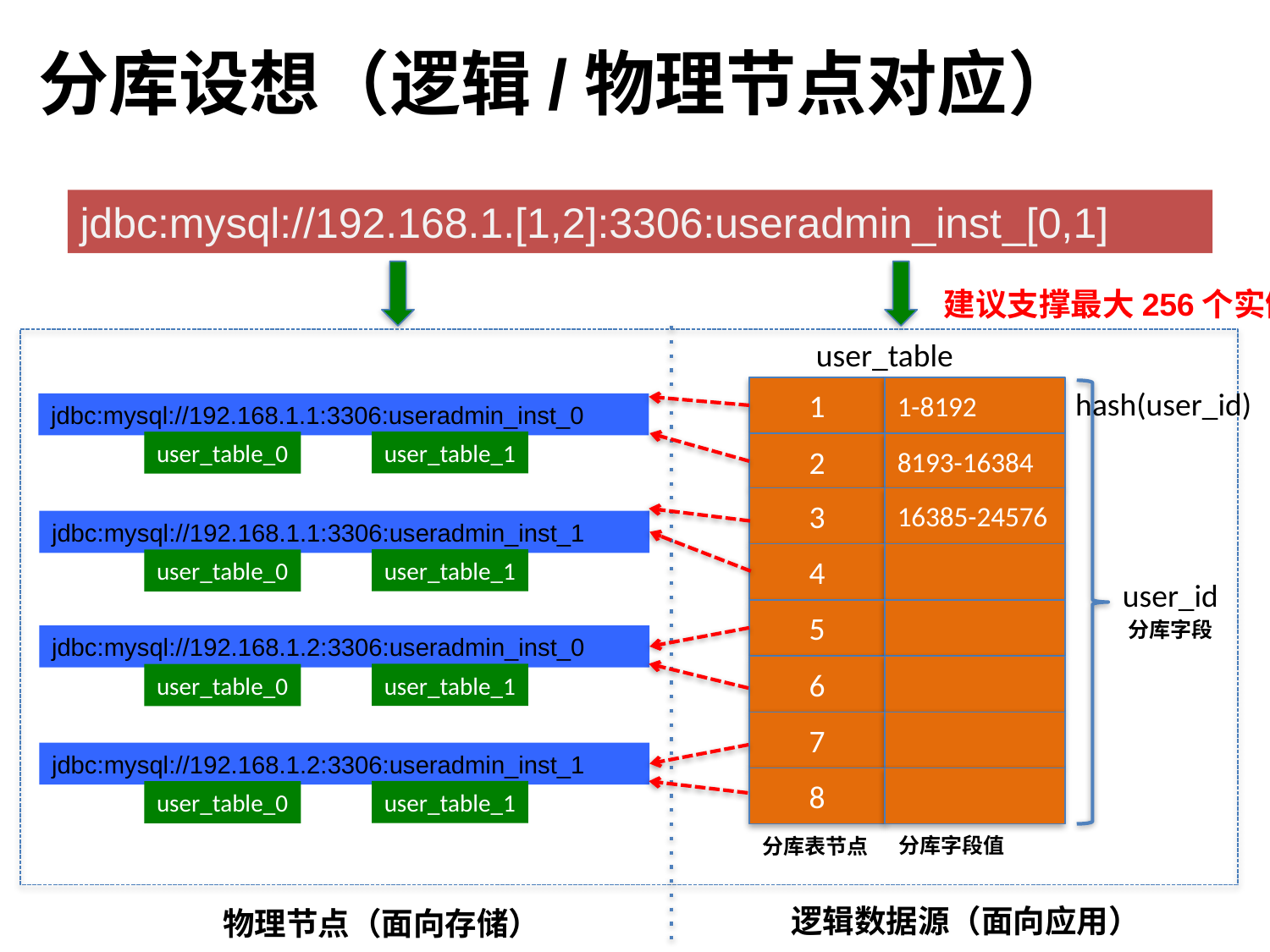

分库设想（逻辑/物理节点对应）
jdbc:mysql://192.168.1.[1,2]:3306:useradmin_inst_[0,1]

建议支撑最大256个实例

user_table
1
1-8192
hash(user_id)

jdbc:mysql://192.168.1.1:3306:useradmin_inst_0
user_table_1
user_table_0
2
8193-16384
3
16385-24576
jdbc:mysql://192.168.1.1:3306:useradmin_inst_1
4

user_table_1
user_table_0
user_id
5

分库字段
jdbc:mysql://192.168.1.2:3306:useradmin_inst_0
6

user_table_1
user_table_0
7

jdbc:mysql://192.168.1.2:3306:useradmin_inst_1
8

user_table_1
user_table_0
分库字段值
分库表节点
逻辑数据源（面向应用）
物理节点（面向存储）